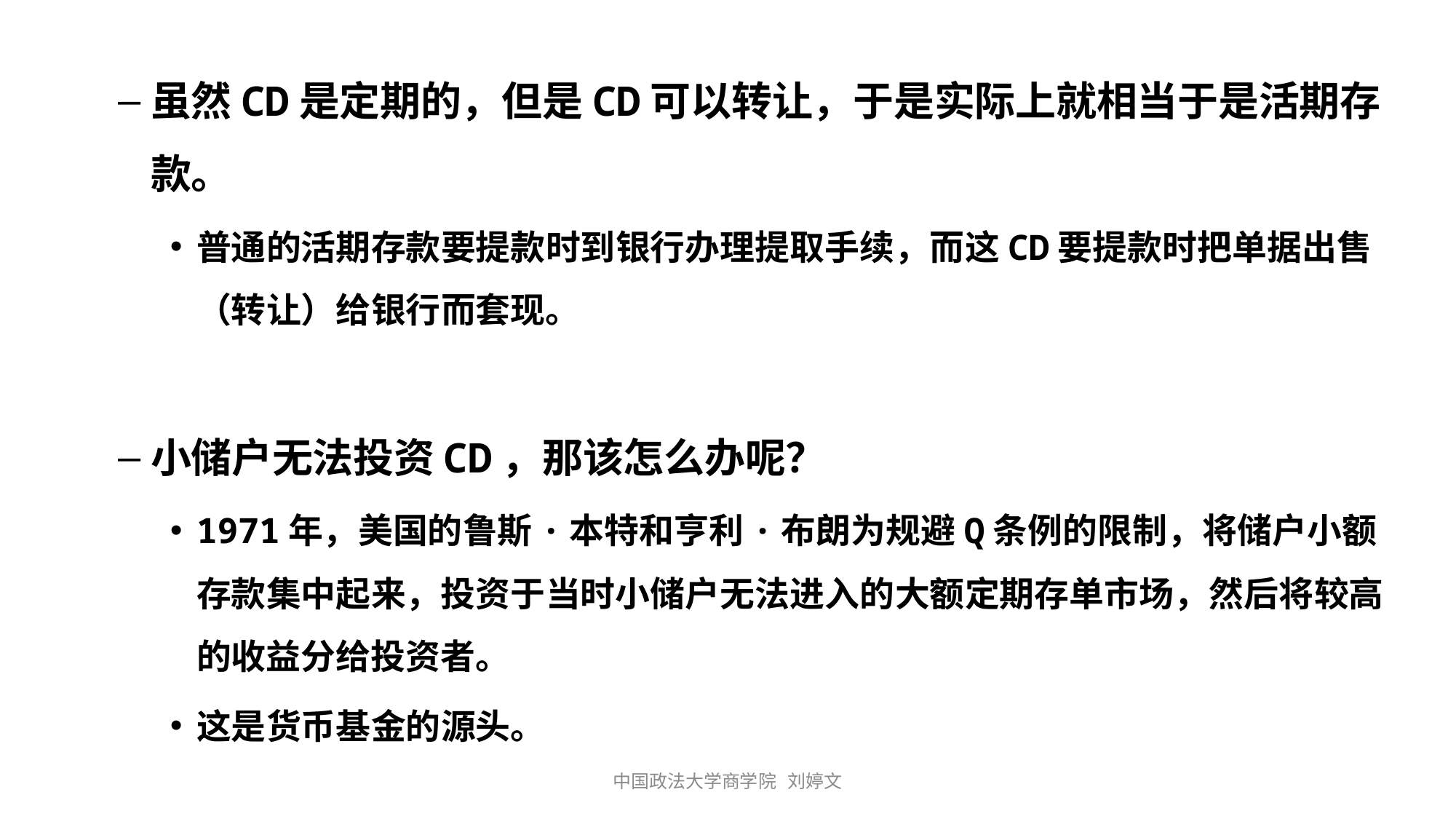

虽然CD是定期的，但是CD可以转让，于是实际上就相当于是活期存款。
普通的活期存款要提款时到银行办理提取手续，而这CD要提款时把单据出售（转让）给银行而套现。

小储户无法投资CD，那该怎么办呢？
1971年，美国的鲁斯·本特和亨利·布朗为规避Q条例的限制，将储户小额存款集中起来，投资于当时小储户无法进入的大额定期存单市场，然后将较高的收益分给投资者。
这是货币基金的源头。
中国政法大学商学院  刘婷文